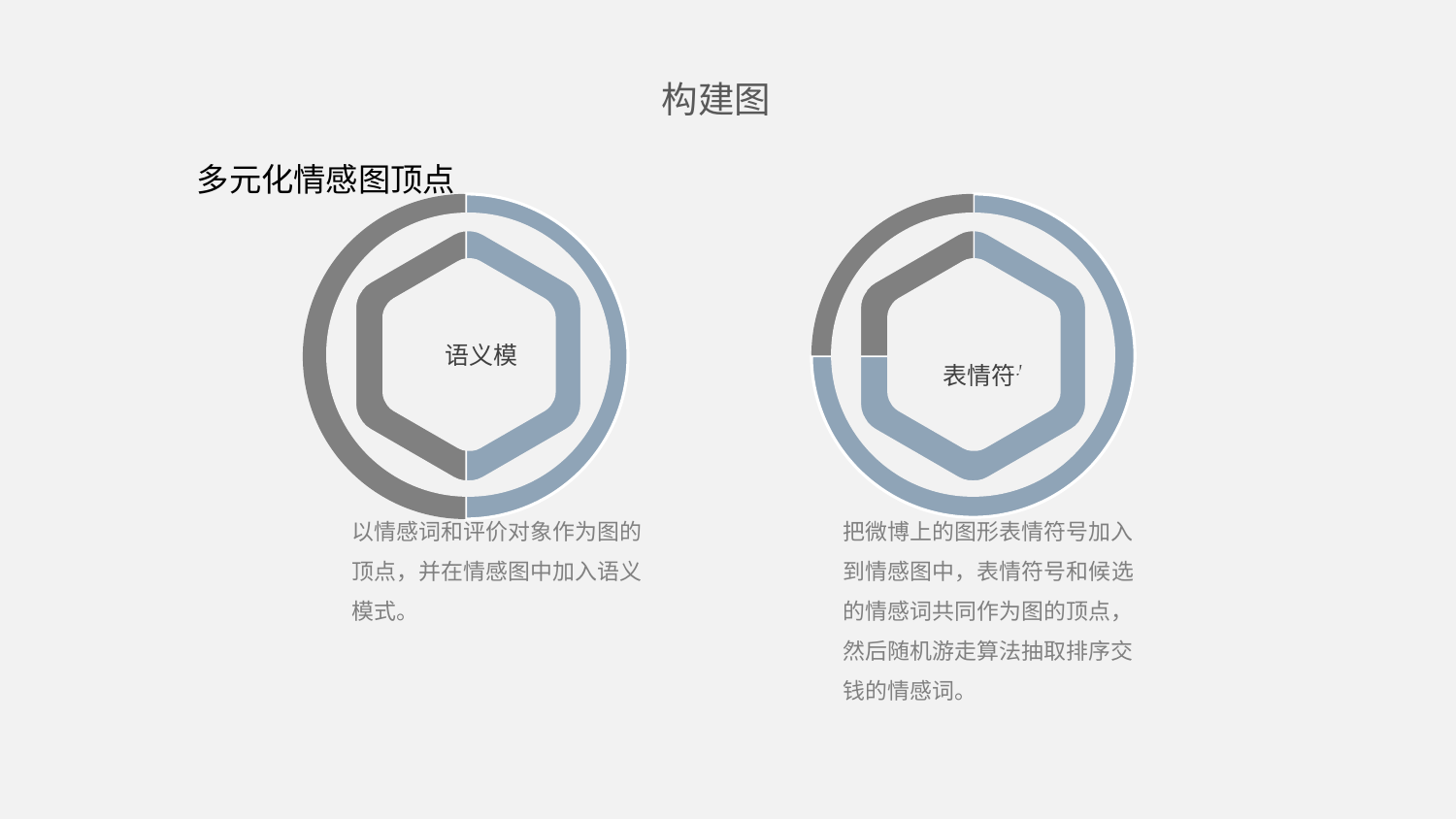

构建图
多元化情感图顶点

### Chart

| Category | 比例 |
|---|---|
| 第一季度 | 5.0 |
| 第二季度 | 5.0 |

### Chart

| Category | 比例 |
|---|---|
| 第一季度 | 7.5 |
| 第二季度 | 2.5 |

以情感词和评价对象作为图的顶点，并在情感图中加入语义模式。
把微博上的图形表情符号加入到情感图中，表情符号和候选的情感词共同作为图的顶点，然后随机游走算法抽取排序交钱的情感词。